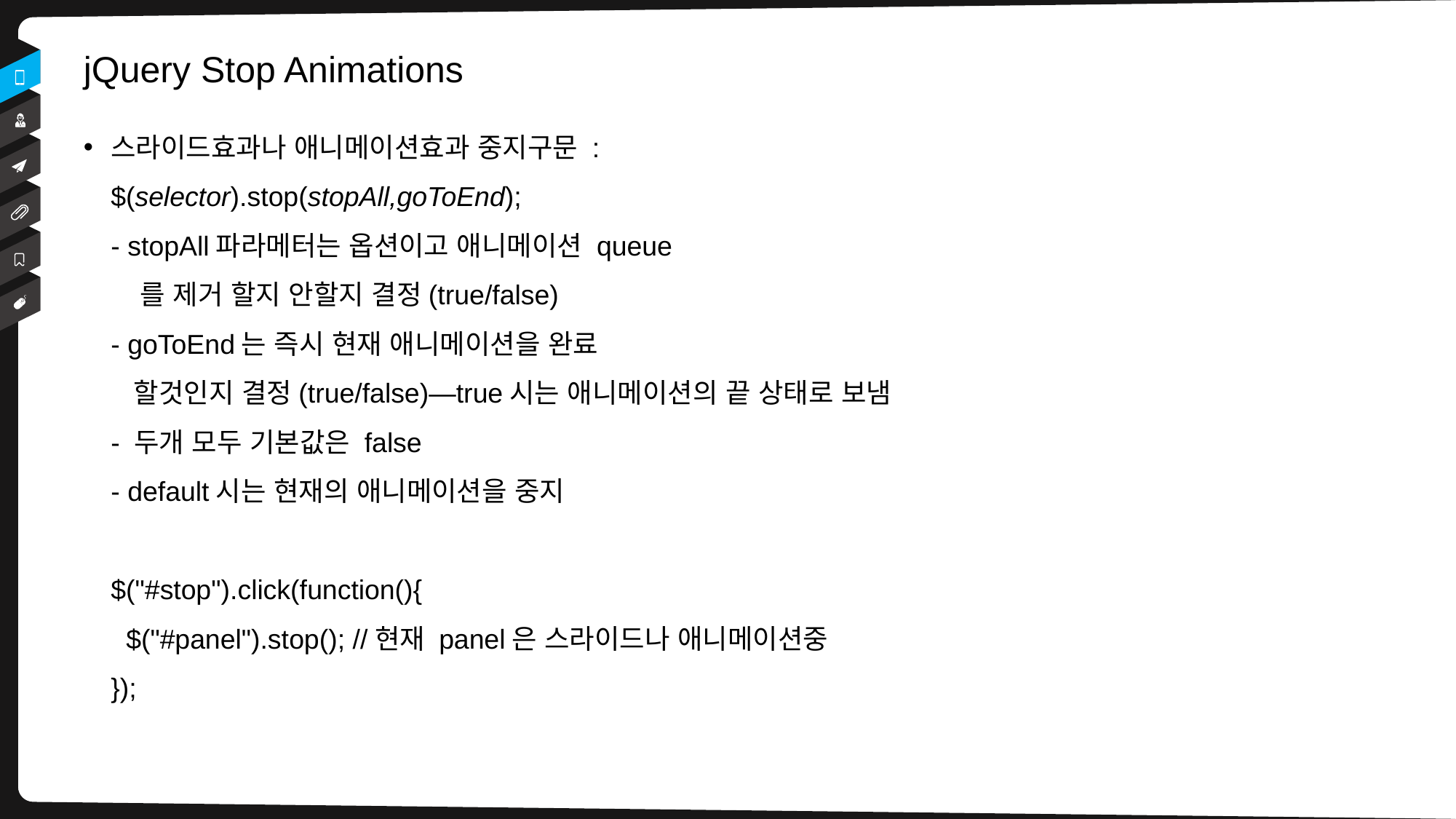

# jQuery Stop Animations
스라이드효과나 애니메이션효과 중지구문 :
$(selector).stop(stopAll,goToEnd);
- stopAll파라메터는 옵션이고 애니메이션 queue
   를 제거 할지 안할지 결정(true/false)
- goToEnd는 즉시 현재 애니메이션을 완료
   할것인지 결정(true/false)—true시는 애니메이션의 끝 상태로 보냄
- 두개 모두 기본값은 false
- default시는 현재의 애니메이션을 중지
$("#stop").click(function(){
  $("#panel").stop(); //현재 panel은 스라이드나 애니메이션중
});